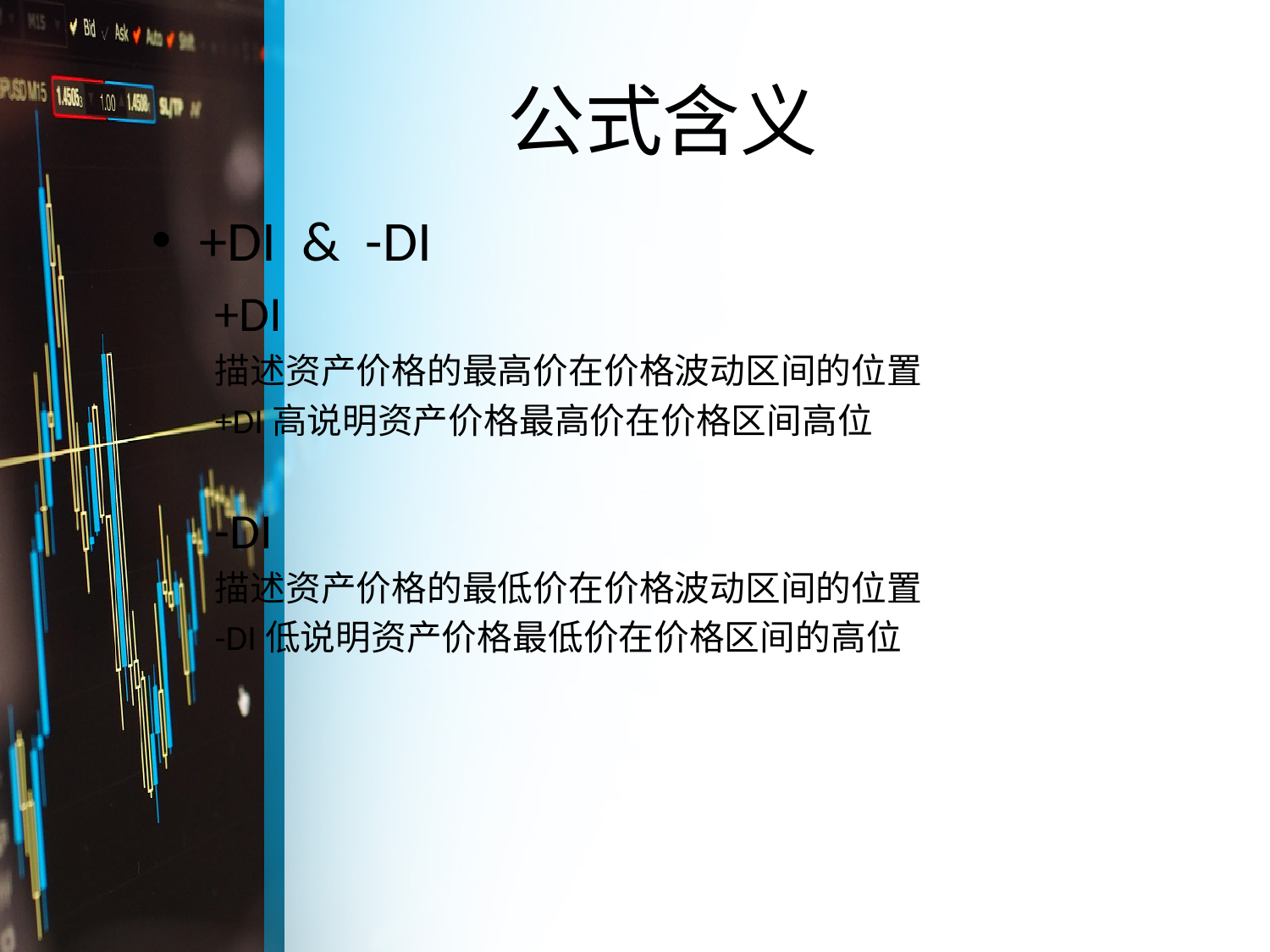

# 公式含义
+DI  &  -DI
+DI
描述资产价格的最高价在价格波动区间的位置
+DI高说明资产价格最高价在价格区间高位

-DI
描述资产价格的最低价在价格波动区间的位置
-DI低说明资产价格最低价在价格区间的高位